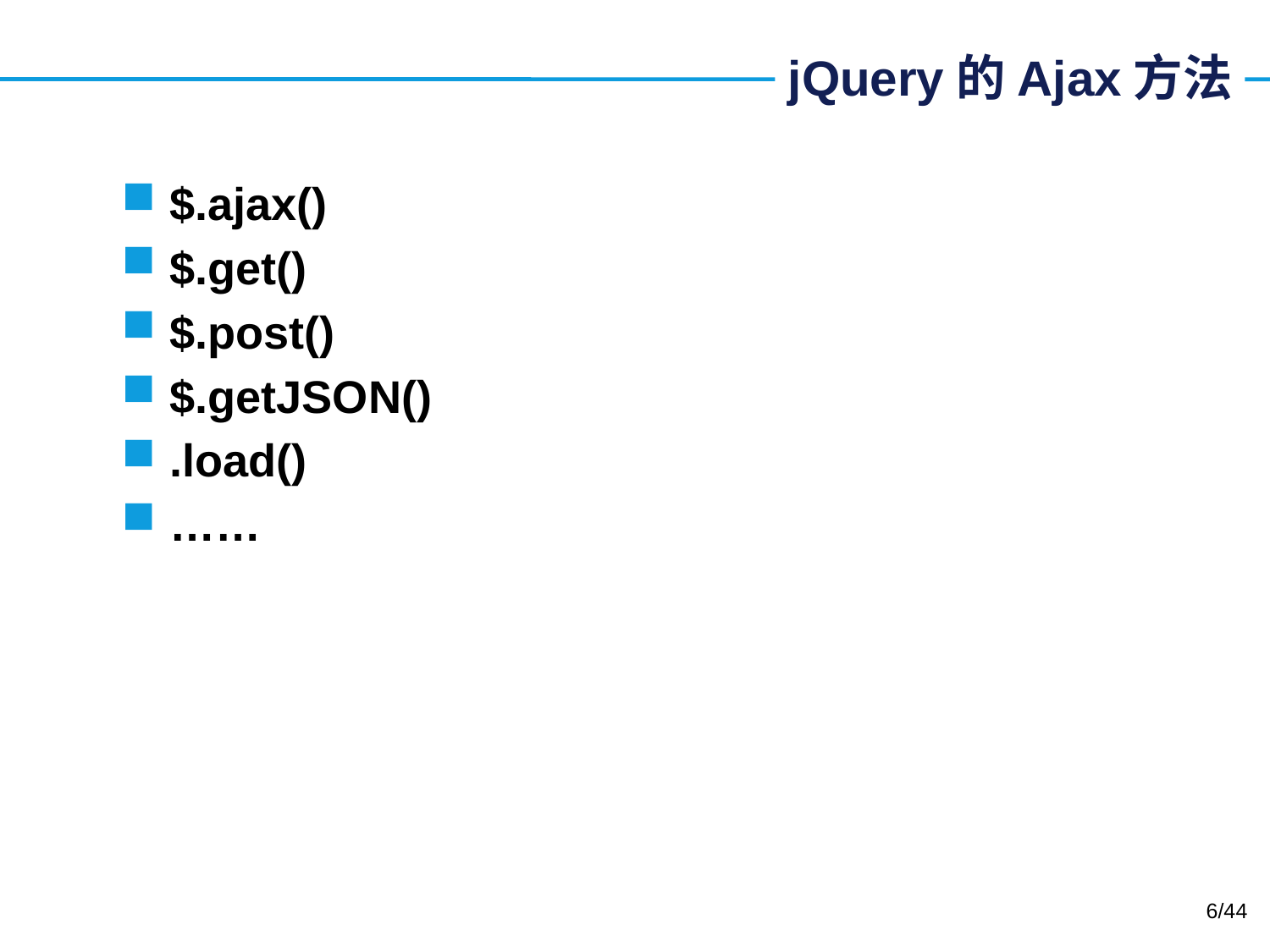

# jQuery的Ajax方法
$.ajax()
$.get()
$.post()
$.getJSON()
.load()
……
6/44